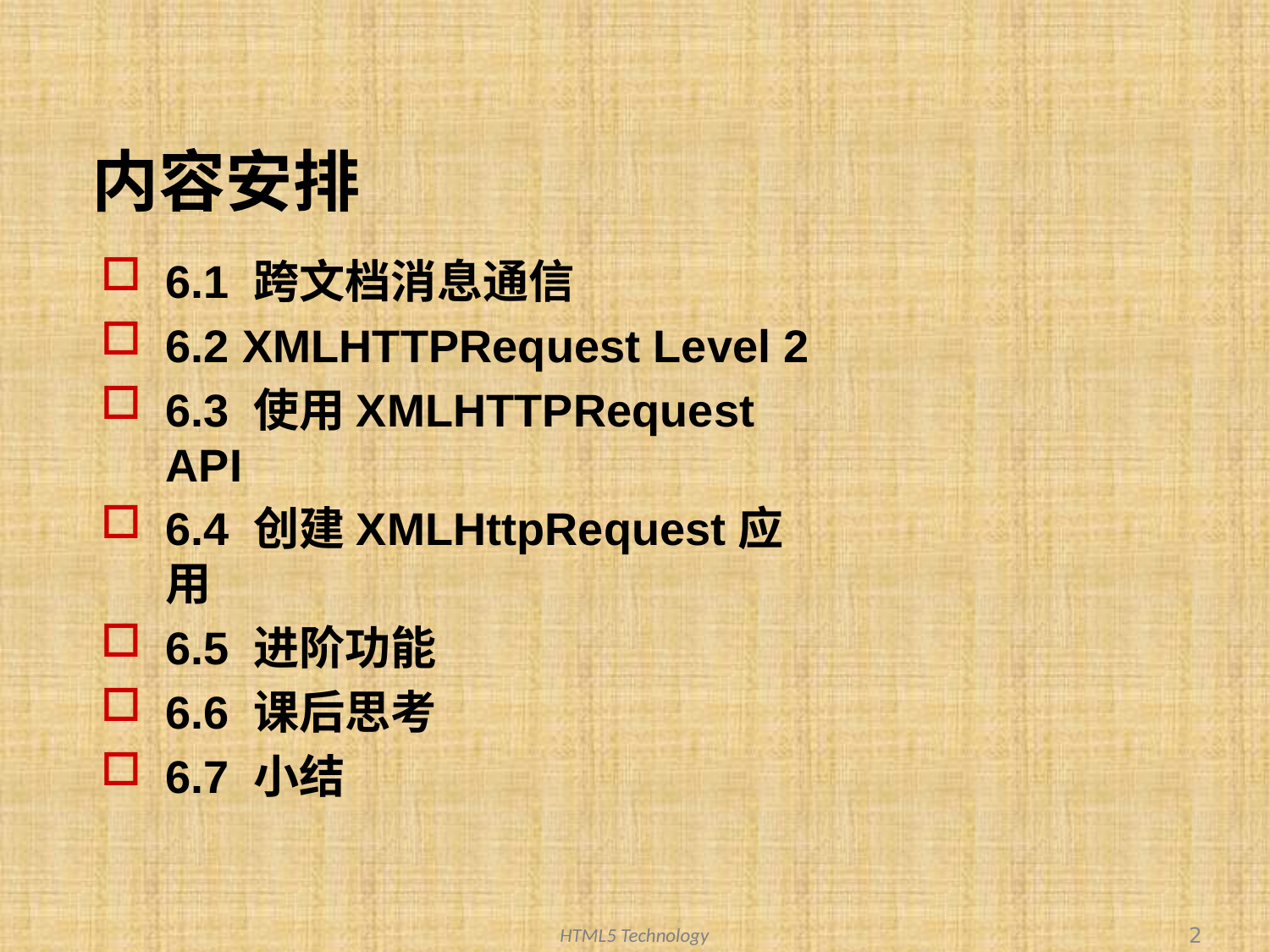

# 内容安排
6.1 跨文档消息通信
6.2 XMLHTTPRequest Level 2
6.3 使用XMLHTTPRequest API
6.4 创建XMLHttpRequest应用
6.5 进阶功能
6.6 课后思考
6.7 小结
2
HTML5 Technology